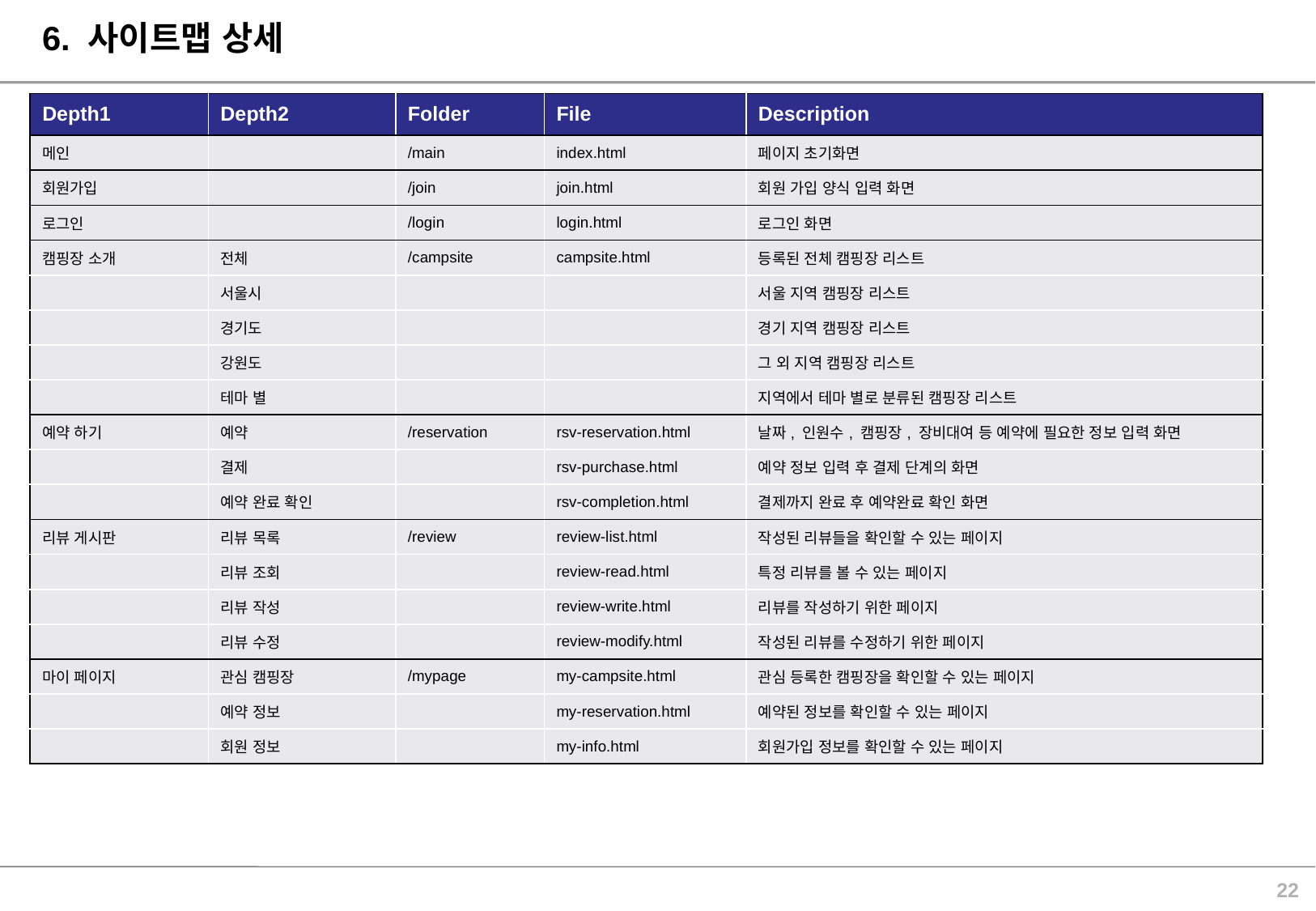

# 6. 사이트맵 상세
| Depth1 | Depth2 | Folder | File | Description |
| --- | --- | --- | --- | --- |
| 메인 |  | /main | index.html | 페이지 초기화면 |
| 회원가입 |  | /join | join.html | 회원 가입 양식 입력 화면 |
| 로그인 |  | /login | login.html | 로그인 화면 |
| 캠핑장 소개 | 전체 | /campsite | campsite.html | 등록된 전체 캠핑장 리스트 |
|  | 서울시 |  |  | 서울 지역 캠핑장 리스트 |
|  | 경기도 |  |  | 경기 지역 캠핑장 리스트 |
|  | 강원도 |  |  | 그 외 지역 캠핑장 리스트 |
|  | 테마 별 |  |  | 지역에서 테마 별로 분류된 캠핑장 리스트 |
| 예약 하기 | 예약 | /reservation | rsv-reservation.html | 날짜, 인원수, 캠핑장, 장비대여 등 예약에 필요한 정보 입력 화면 |
|  | 결제 |  | rsv-purchase.html | 예약 정보 입력 후 결제 단계의 화면 |
|  | 예약 완료 확인 |  | rsv-completion.html | 결제까지 완료 후 예약완료 확인 화면 |
| 리뷰 게시판 | 리뷰 목록 | /review | review-list.html | 작성된 리뷰들을 확인할 수 있는 페이지 |
|  | 리뷰 조회 |  | review-read.html | 특정 리뷰를 볼 수 있는 페이지 |
|  | 리뷰 작성 |  | review-write.html | 리뷰를 작성하기 위한 페이지 |
|  | 리뷰 수정 |  | review-modify.html | 작성된 리뷰를 수정하기 위한 페이지 |
| 마이 페이지 | 관심 캠핑장 | /mypage | my-campsite.html | 관심 등록한 캠핑장을 확인할 수 있는 페이지 |
|  | 예약 정보 |  | my-reservation.html | 예약된 정보를 확인할 수 있는 페이지 |
|  | 회원 정보 |  | my-info.html | 회원가입 정보를 확인할 수 있는 페이지 |
22